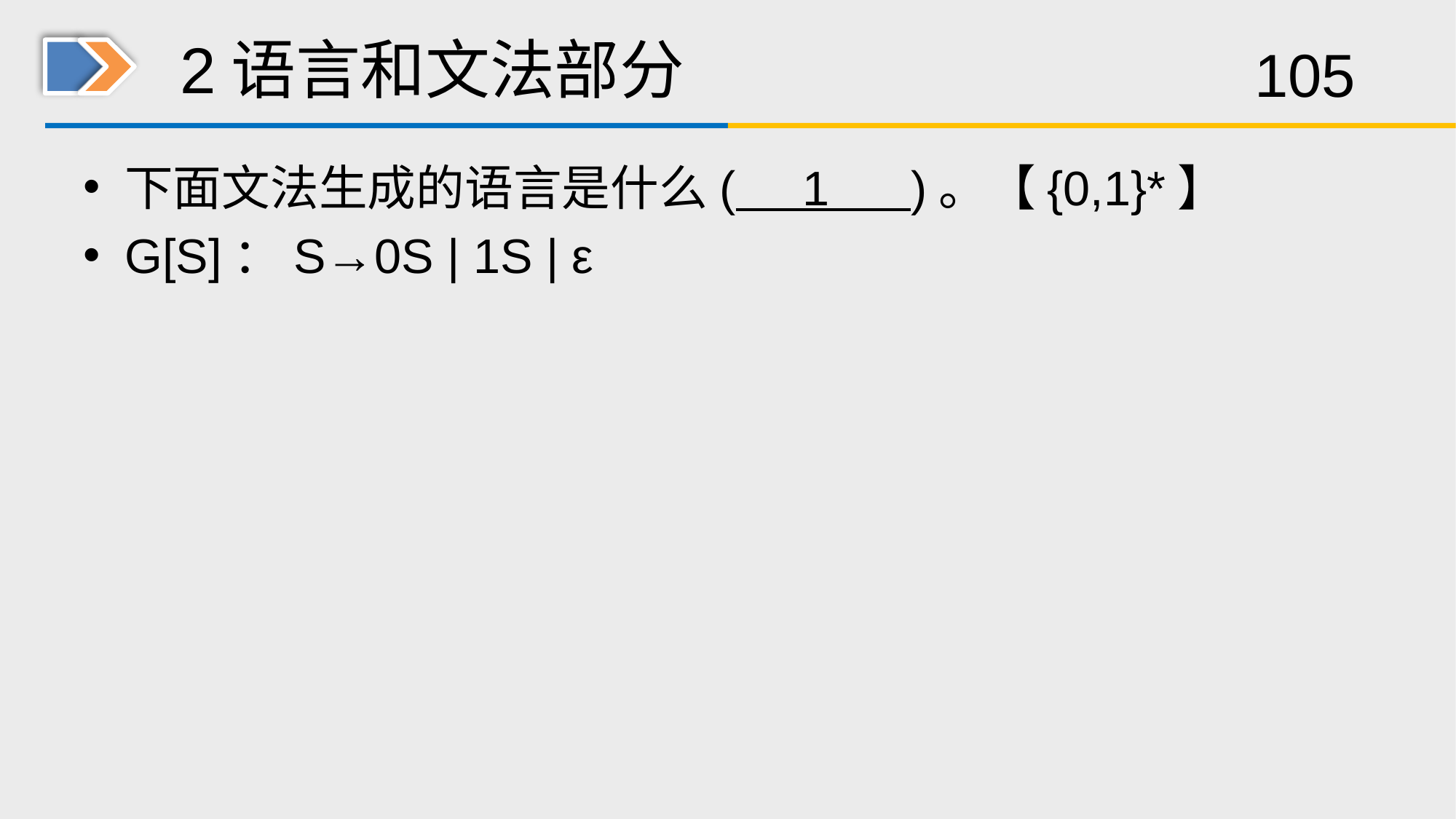

# 2语言和文法部分
105
下面文法生成的语言是什么(     1      )。【{0,1}*】
G[S]：S→0S | 1S | ε